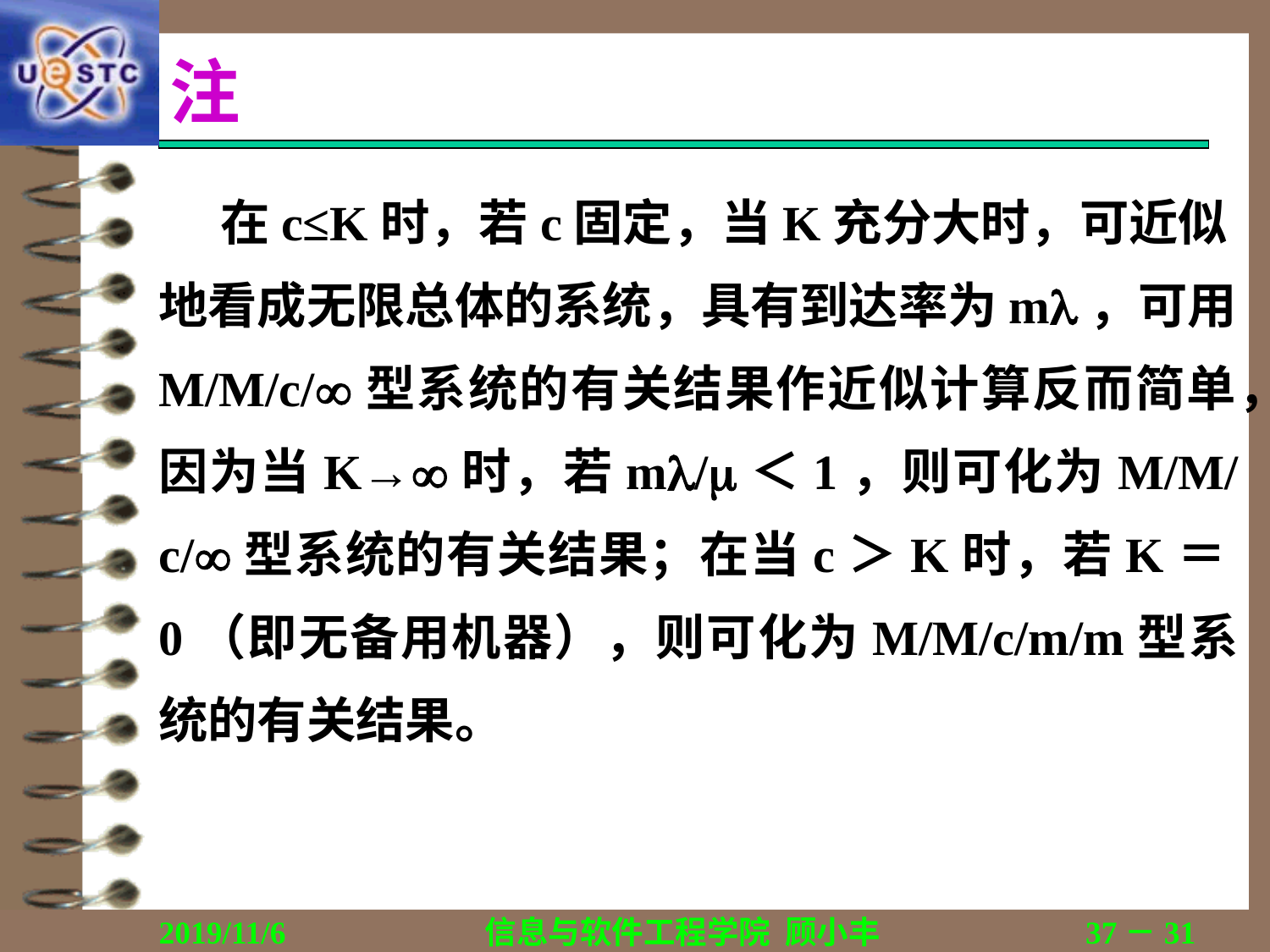

# 注
    在c≤K时，若c固定，当K充分大时，可近似
地看成无限总体的系统，具有到达率为mλ，可用M/M/c/∞型系统的有关结果作近似计算反而简单，因为当K→∞时，若mλ/μ＜1，则可化为M/M/c/∞型系统的有关结果；在当c＞K时，若K＝0（即无备用机器），则可化为M/M/c/m/m型系统的有关结果。
2019/11/6
信息与软件工程学院  顾小丰
37－31